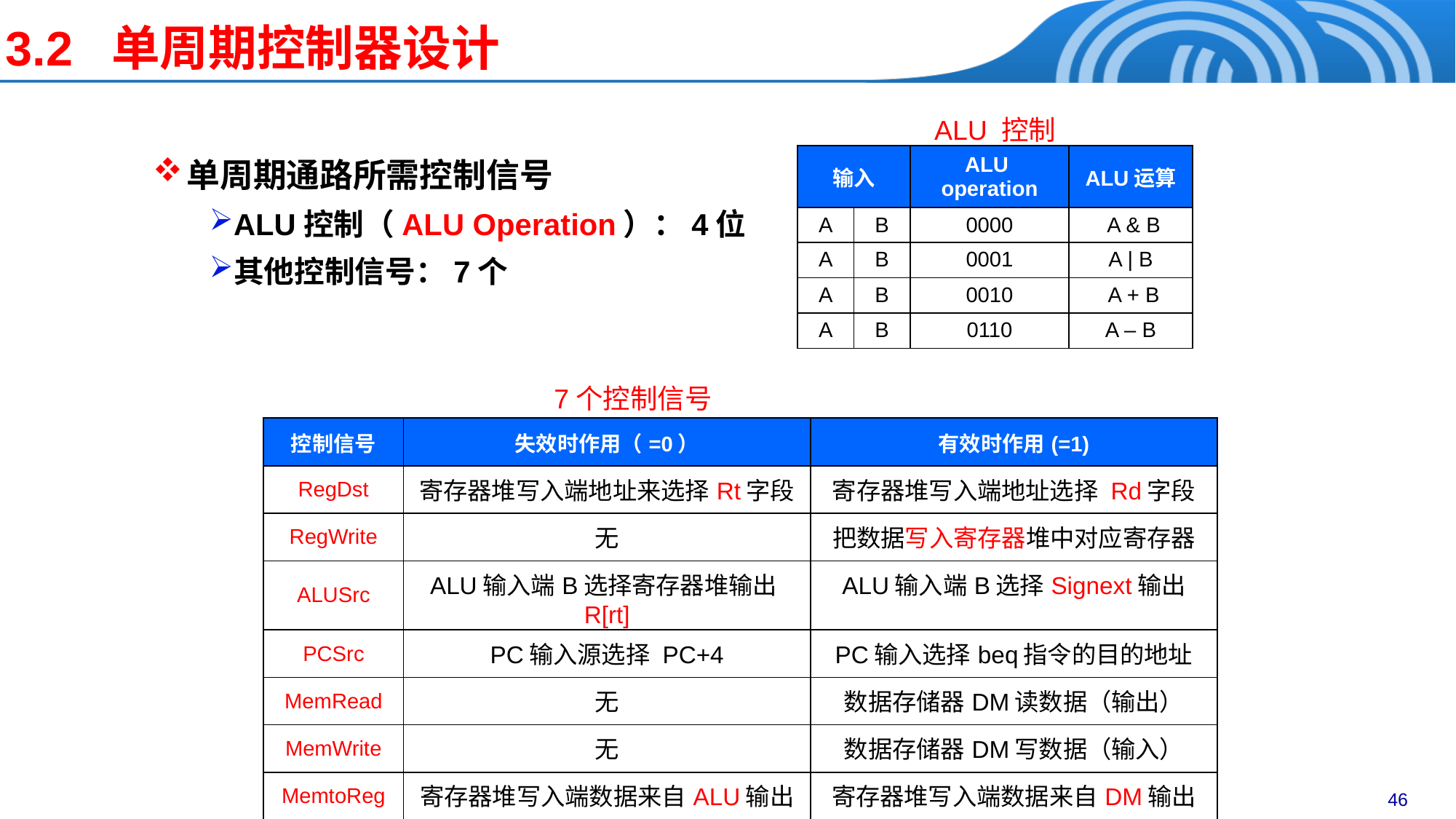

# 3.2  单周期控制器设计
ALU 控制
单周期通路所需控制信号
ALU控制（ALU Operation）：4位
其他控制信号：7个
| 输入 |  | ALU operation | ALU运算 |
| --- | --- | --- | --- |
| A | B | 0000 | A & B |
| A | B | 0001 | A | B |
| A | B | 0010 | A + B |
| A | B | 0110 | A – B |
7个控制信号
| 控制信号 | 失效时作用（=0） | 有效时作用(=1) |
| --- | --- | --- |
| RegDst | 寄存器堆写入端地址来选择Rt字段 | 寄存器堆写入端地址选择 Rd字段 |
| RegWrite | 无 | 把数据写入寄存器堆中对应寄存器 |
| ALUSrc | ALU输入端B选择寄存器堆输出R[rt] | ALU输入端B选择Signext输出 |
| PCSrc | PC输入源选择 PC+4 | PC输入选择beq指令的目的地址 |
| MemRead | 无 | 数据存储器DM读数据（输出） |
| MemWrite | 无 | 数据存储器DM写数据（输入） |
| MemtoReg | 寄存器堆写入端数据来自ALU输出 | 寄存器堆写入端数据来自DM输出 |